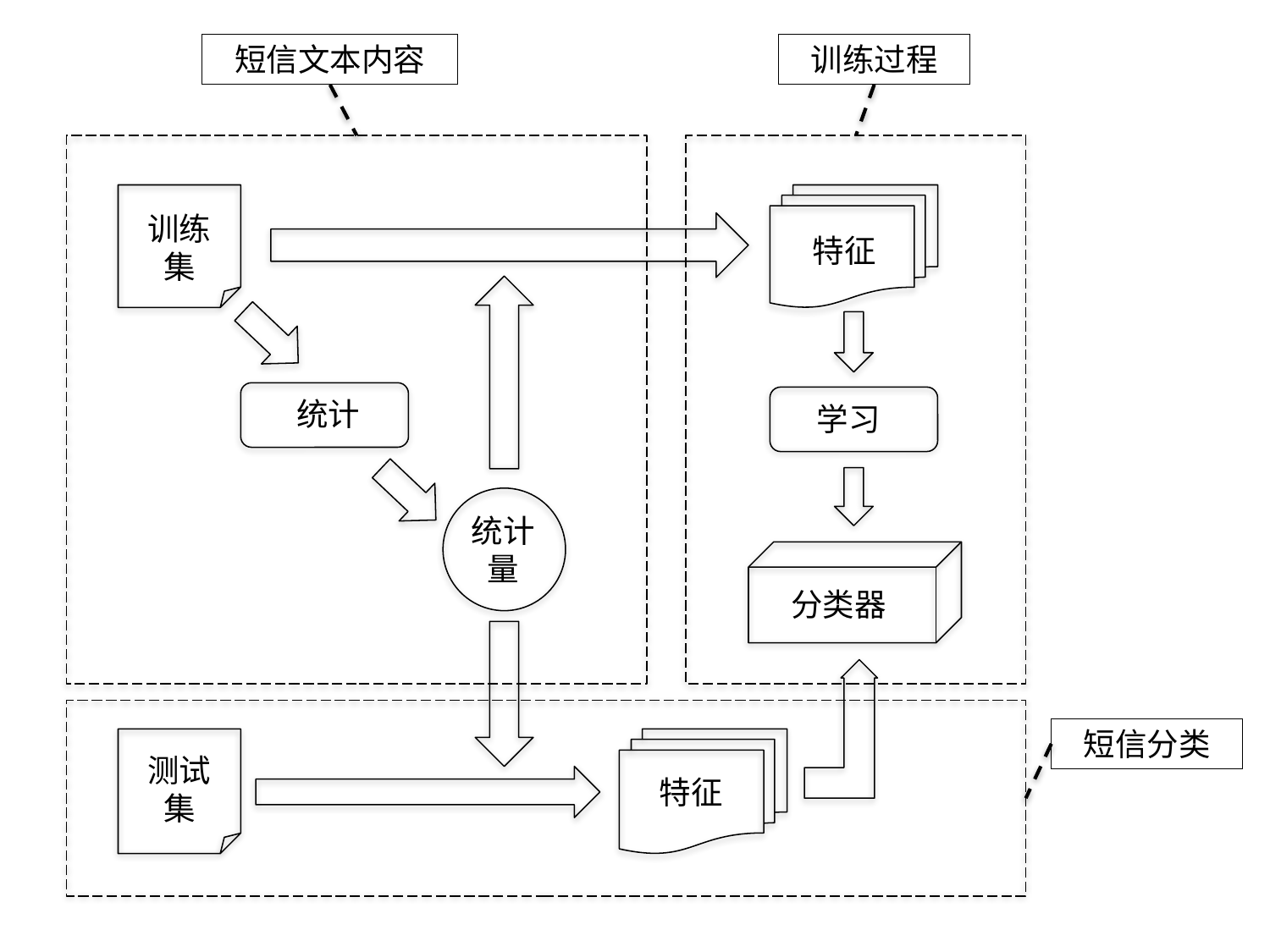

短信文本内容
训练过程

训练集

特征

统计
学习

统计量

分类器

短信分类

测试集

特征